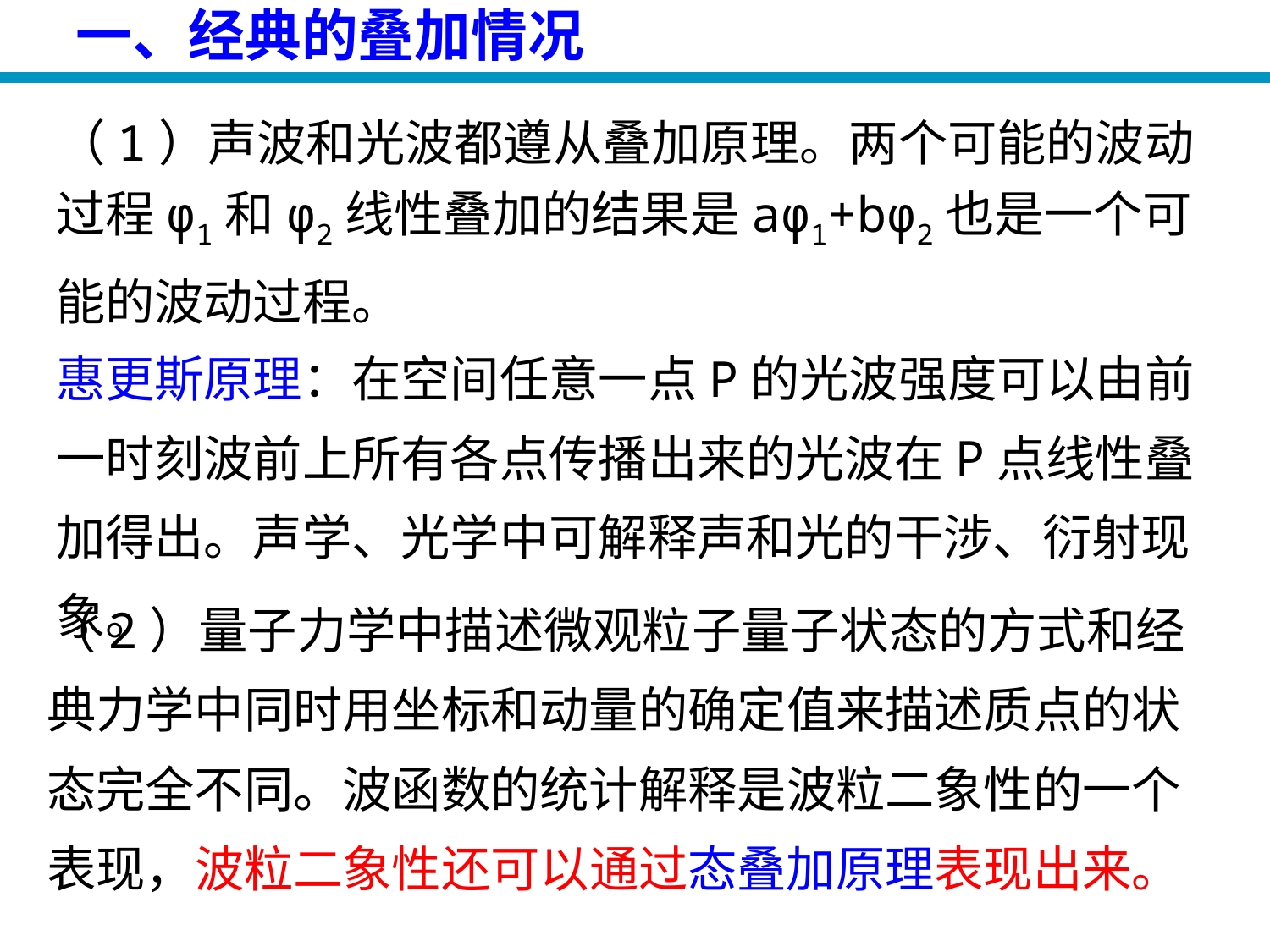

一、经典的叠加情况
（1）声波和光波都遵从叠加原理。两个可能的波动过程φ1和φ2线性叠加的结果是aφ1+bφ2也是一个可能的波动过程。
惠更斯原理：在空间任意一点P的光波强度可以由前一时刻波前上所有各点传播出来的光波在P点线性叠加得出。声学、光学中可解释声和光的干涉、衍射现象。
（2）量子力学中描述微观粒子量子状态的方式和经典力学中同时用坐标和动量的确定值来描述质点的状态完全不同。波函数的统计解释是波粒二象性的一个表现，波粒二象性还可以通过态叠加原理表现出来。